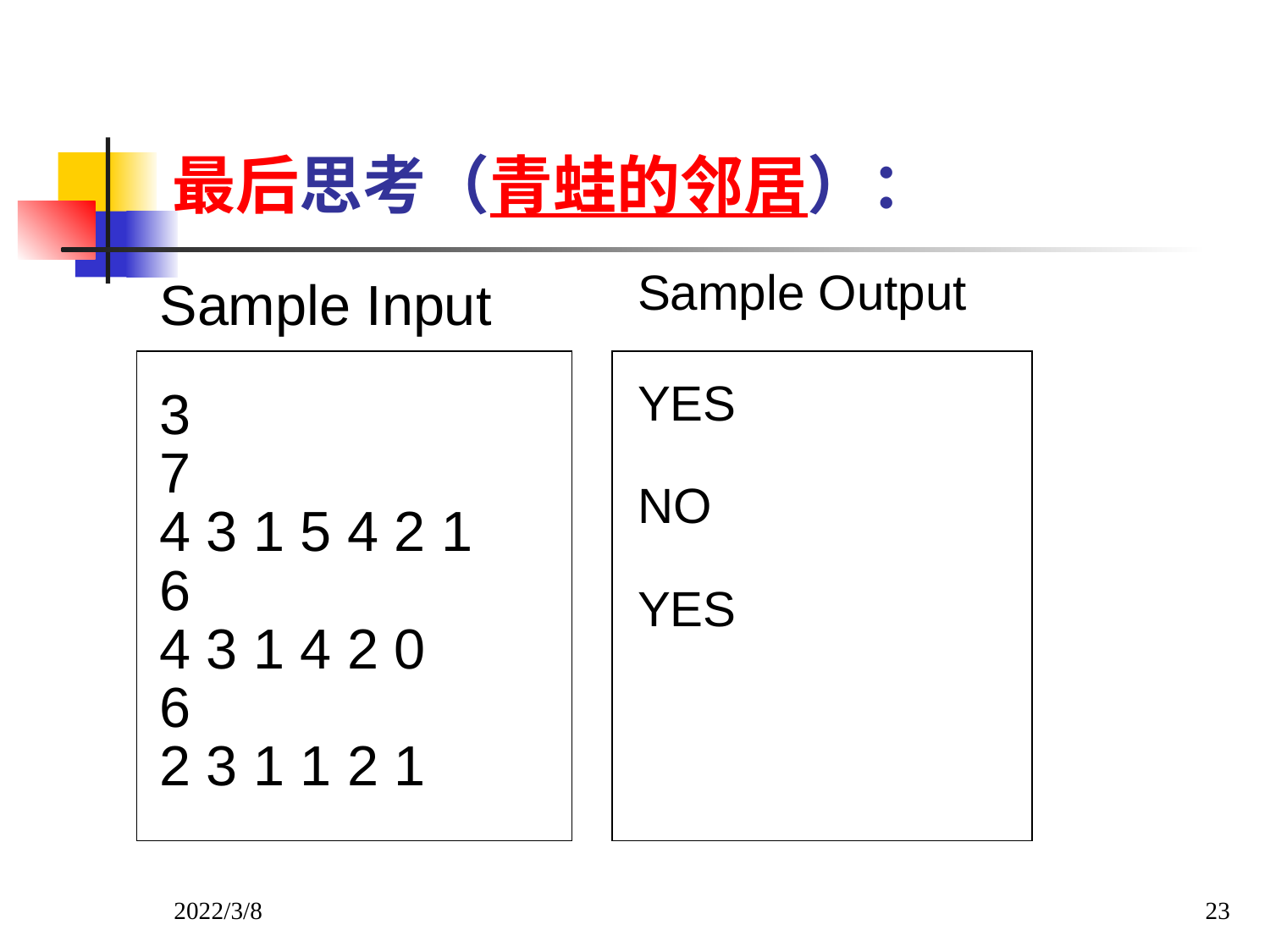

# 最后思考（青蛙的邻居）：
Sample Output
YES

NO

YES

Sample Input
3
7
4 3 1 5 4 2 1
6
4 3 1 4 2 0
6
2 3 1 1 2 1

2022/3/8
23